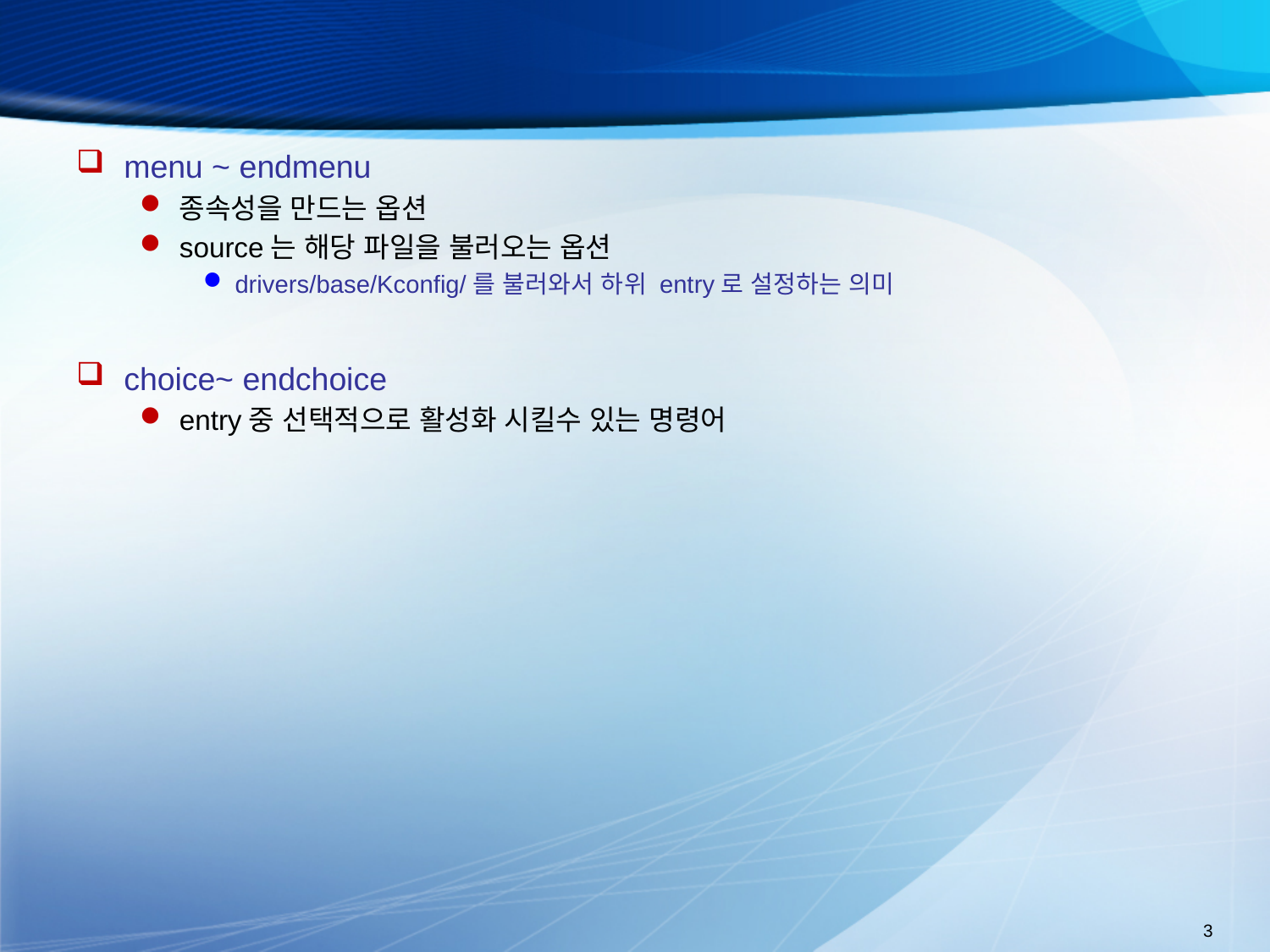

#
menu ~ endmenu
종속성을 만드는 옵션
source는 해당 파일을 불러오는 옵션
drivers/base/Kconfig/를 불러와서 하위 entry로 설정하는 의미

choice~ endchoice
entry중 선택적으로 활성화 시킬수 있는 명령어